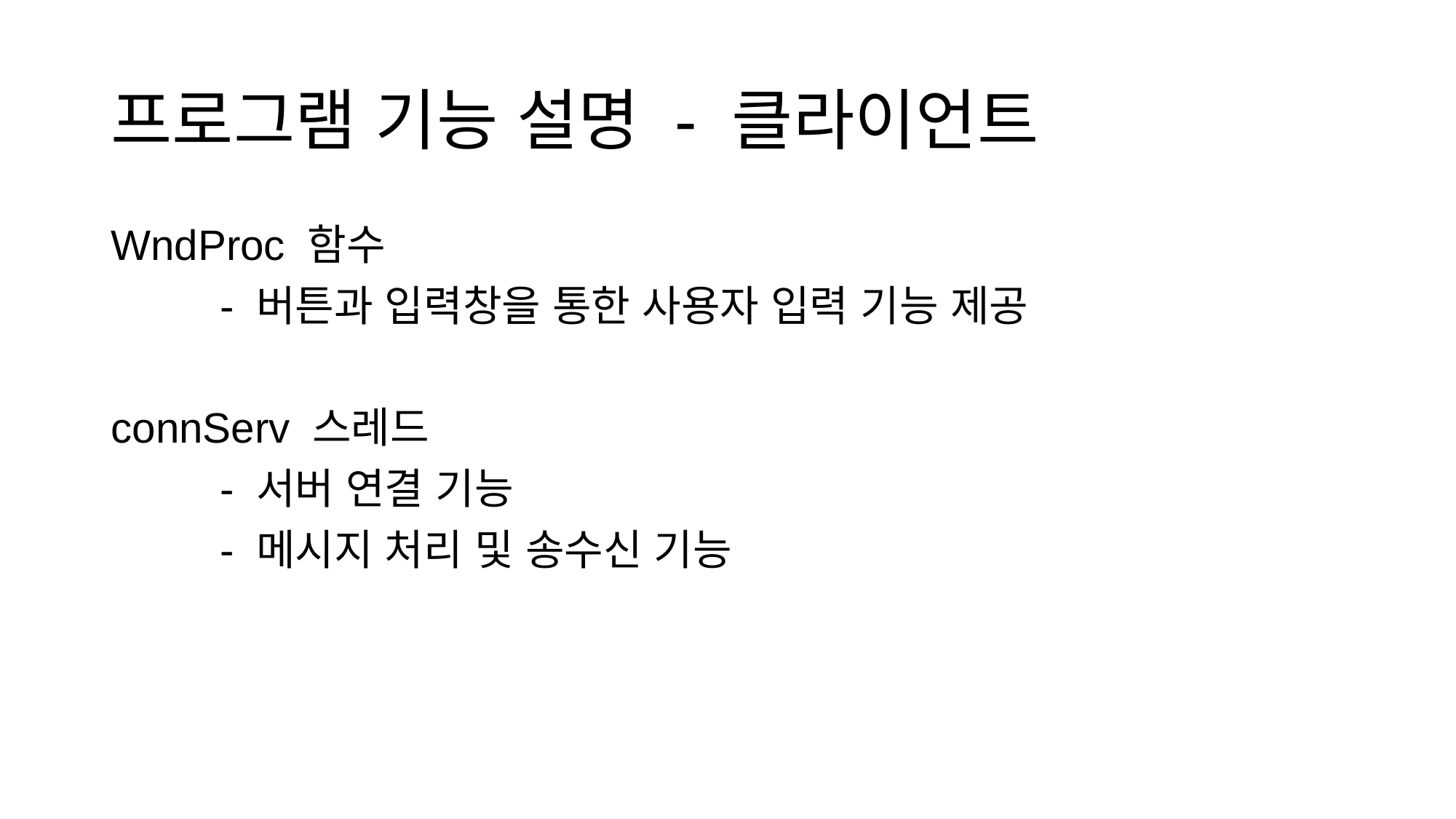

# 프로그램 기능 설명 - 클라이언트
WndProc 함수
	- 버튼과 입력창을 통한 사용자 입력 기능 제공

connServ 스레드
	- 서버 연결 기능
	- 메시지 처리 및 송수신 기능